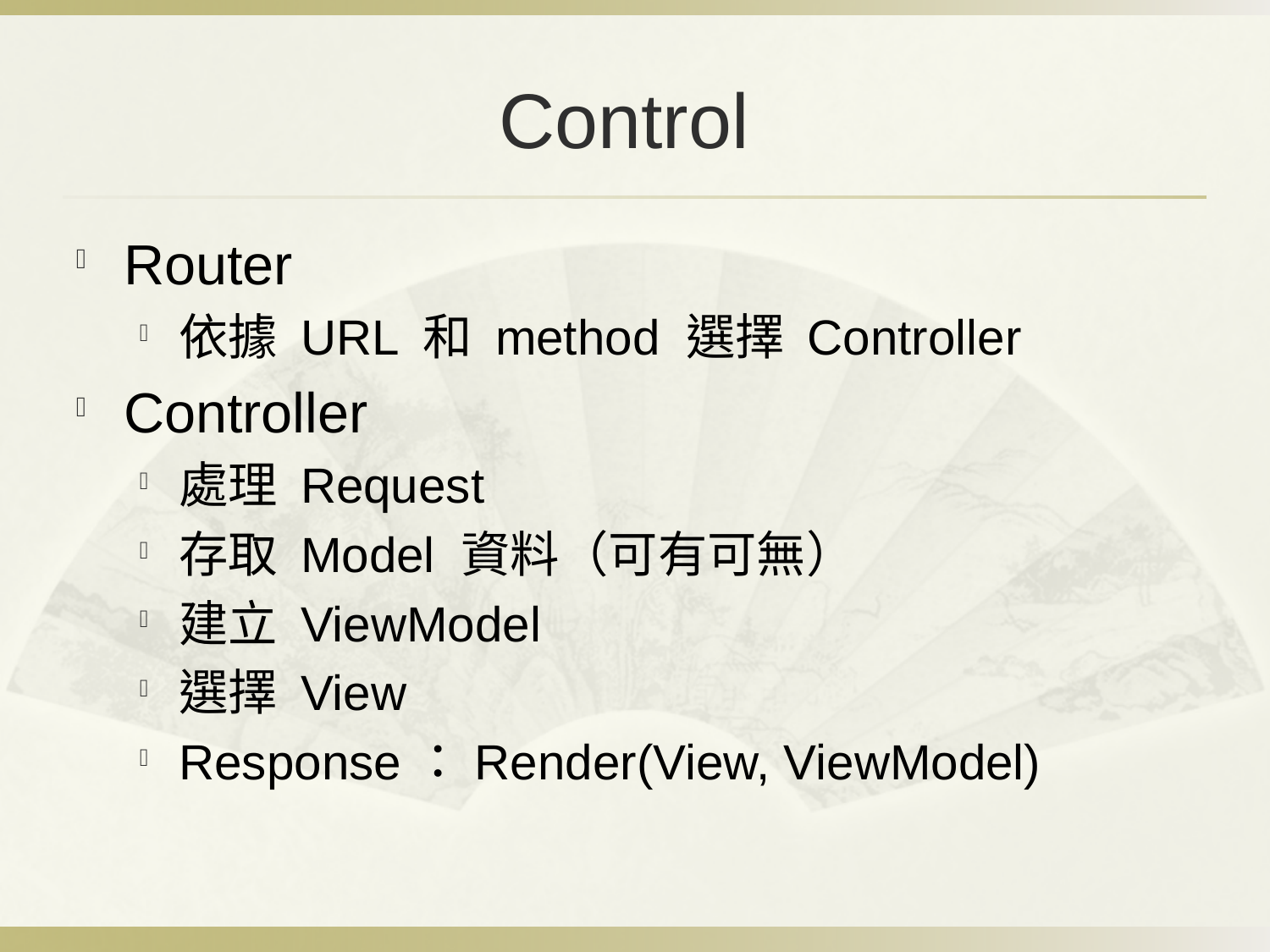

# Control
Router
依據 URL 和 method 選擇 Controller
Controller
處理 Request
存取 Model 資料（可有可無）
建立 ViewModel
選擇 View
Response：Render(View, ViewModel)